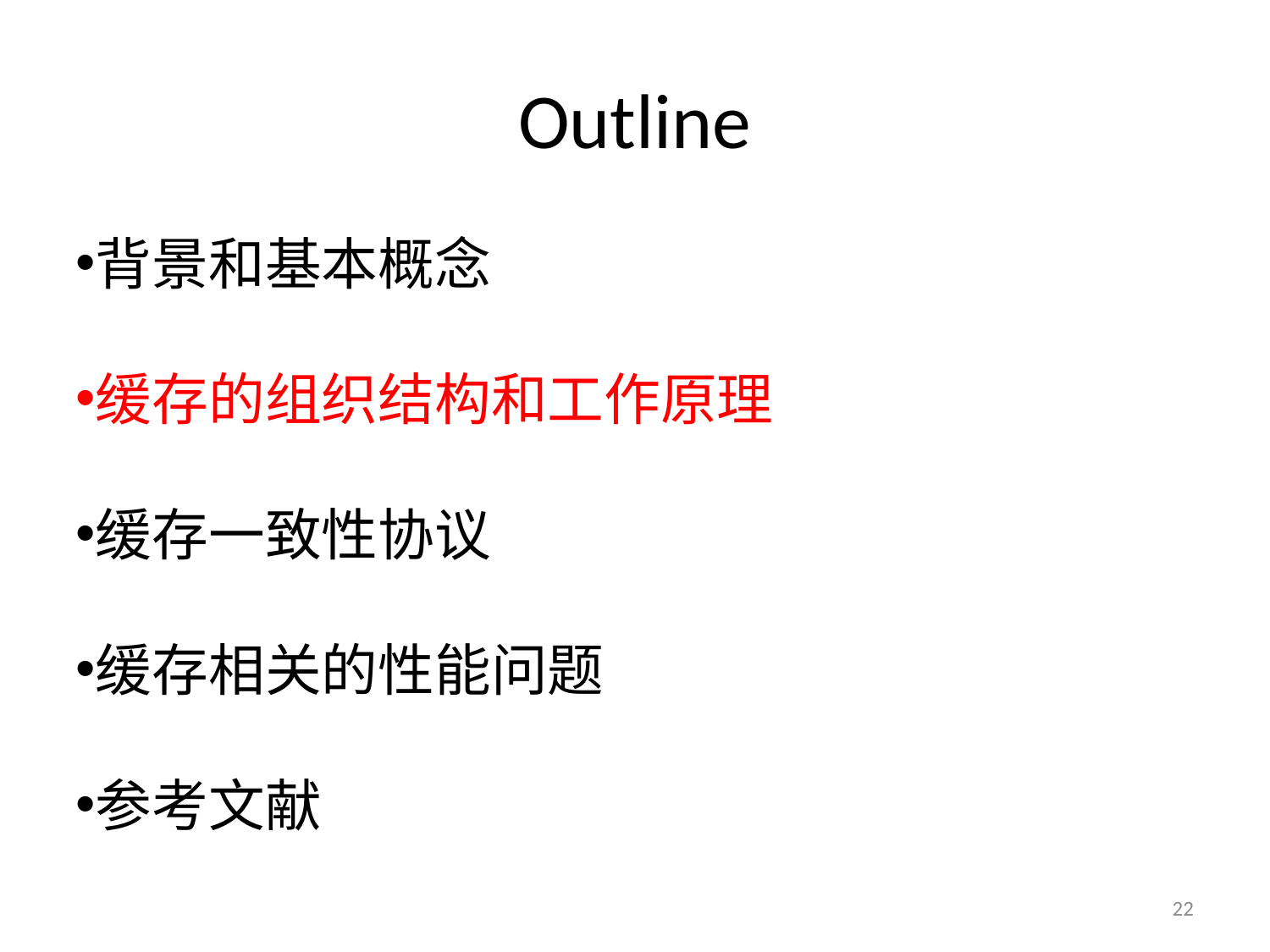

Outline
背景和基本概念

缓存的组织结构和工作原理

缓存一致性协议

缓存相关的性能问题

参考文献
22